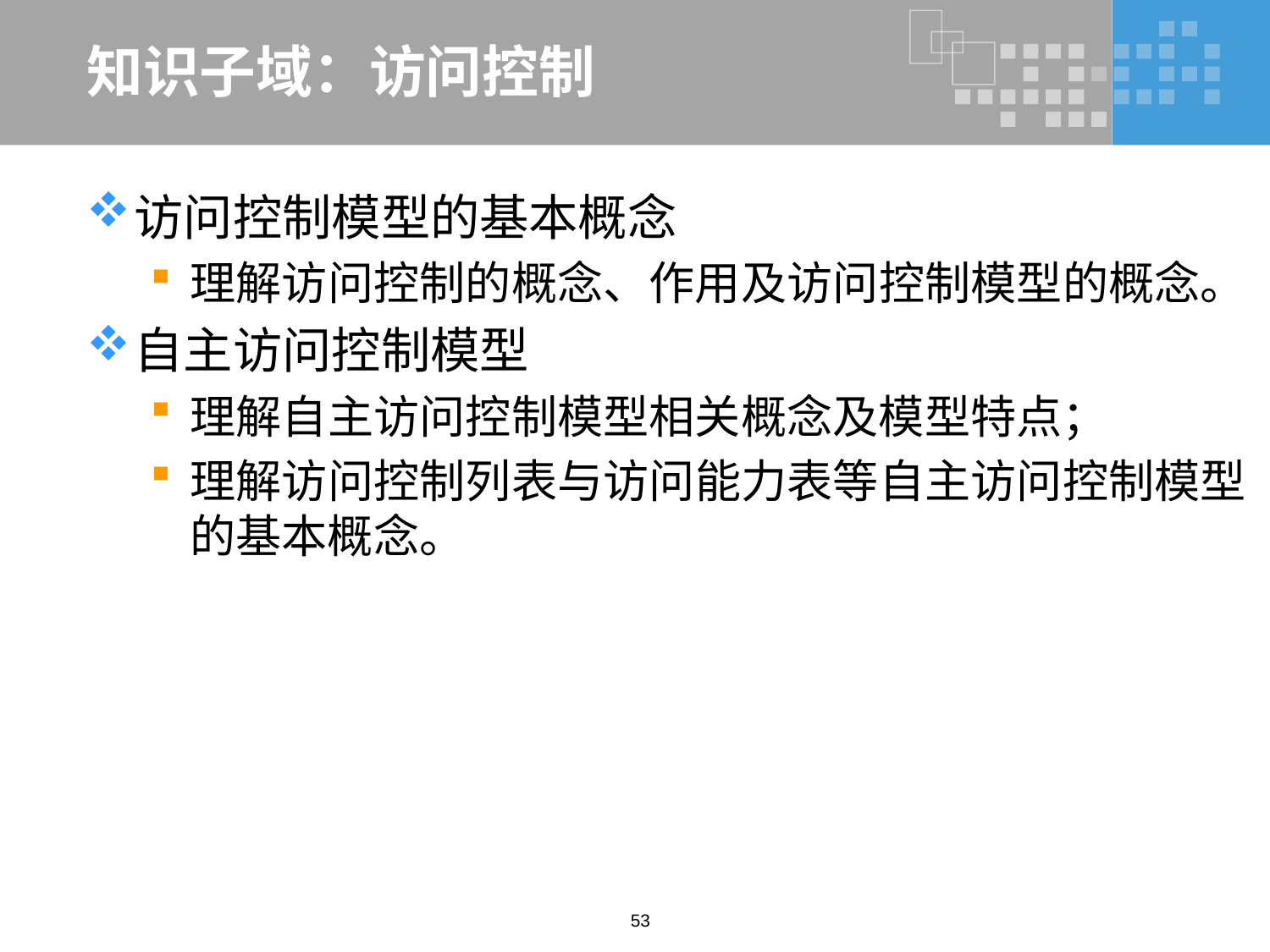

# 知识子域：访问控制
访问控制模型的基本概念
理解访问控制的概念、作用及访问控制模型的概念。
自主访问控制模型
理解自主访问控制模型相关概念及模型特点；
理解访问控制列表与访问能力表等自主访问控制模型的基本概念。
53